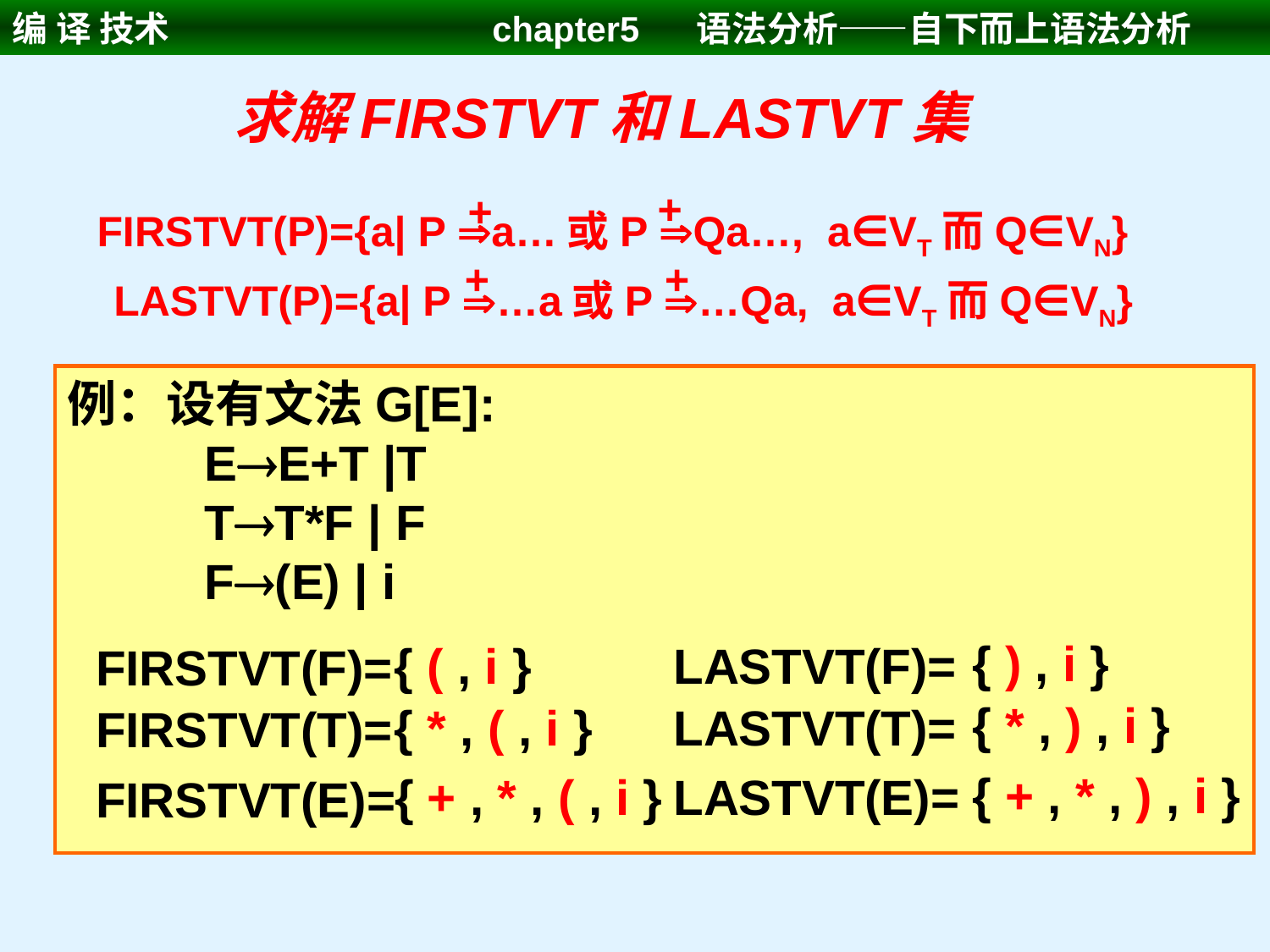

求解FIRSTVT和LASTVT集
+
+
FIRSTVT(P)={a| P ⇒a…或P ⇒Qa…,  a∈VT而Q∈VN}
+
+
LASTVT(P)={a| P ⇒…a或P ⇒…Qa,  a∈VT而Q∈VN}
例：设有文法G[E]:
          E→E+T |T
          T→T*F | F
          F→(E) | i

{ ) , i }
{ ( , i }
LASTVT(F)=
FIRSTVT(F)=
{ * , ) , i }
{ * , ( , i }
LASTVT(T)=
FIRSTVT(T)=
{ + , * , ) , i }
{ + , * , ( , i }
LASTVT(E)=
FIRSTVT(E)=